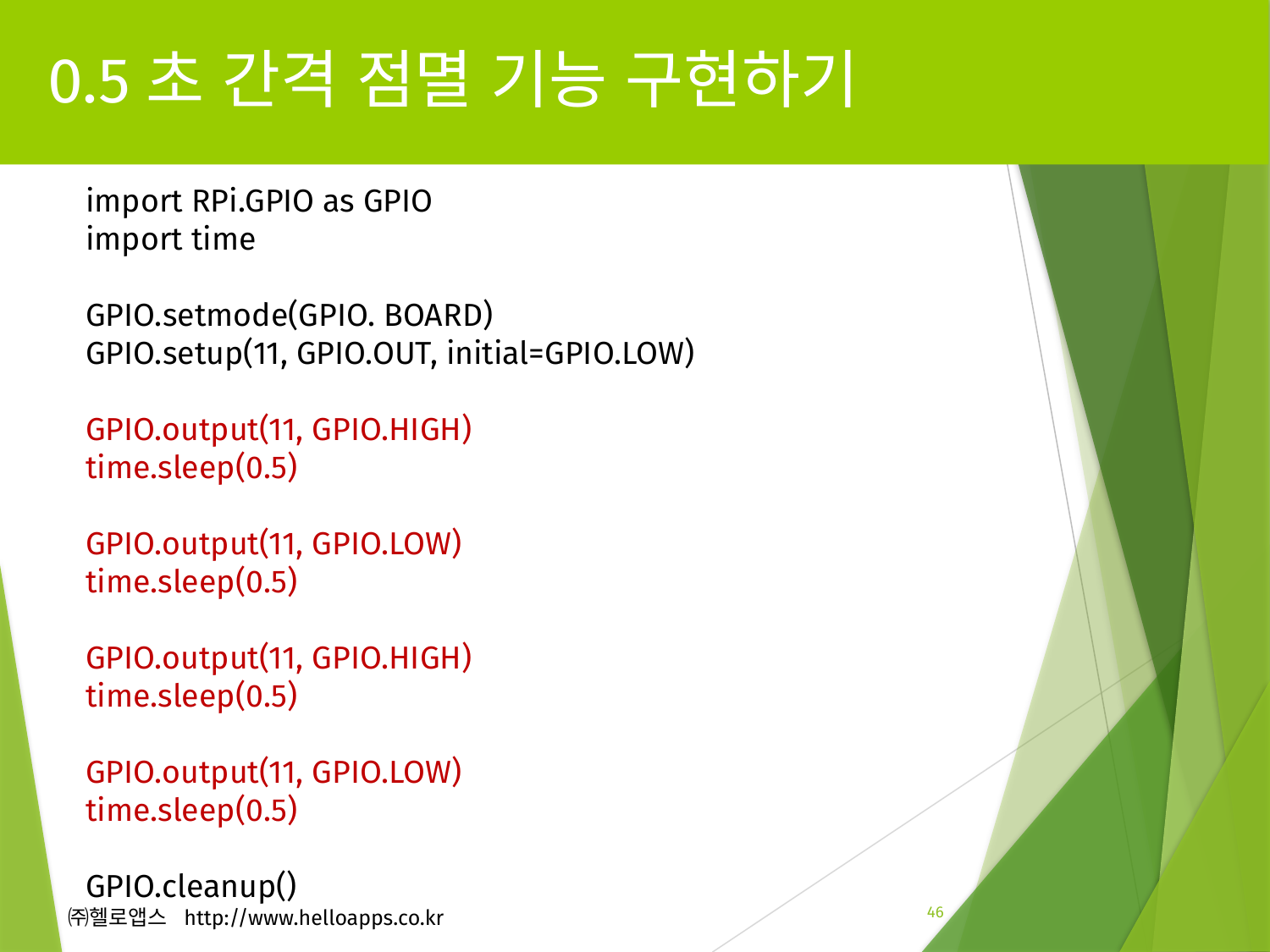

# 0.5초 간격 점멸 기능 구현하기
import RPi.GPIO as GPIO
import time

GPIO.setmode(GPIO. BOARD)
GPIO.setup(11, GPIO.OUT, initial=GPIO.LOW)

GPIO.output(11, GPIO.HIGH)
time.sleep(0.5)

GPIO.output(11, GPIO.LOW)
time.sleep(0.5)

GPIO.output(11, GPIO.HIGH)
time.sleep(0.5)

GPIO.output(11, GPIO.LOW)
time.sleep(0.5)

GPIO.cleanup()
46